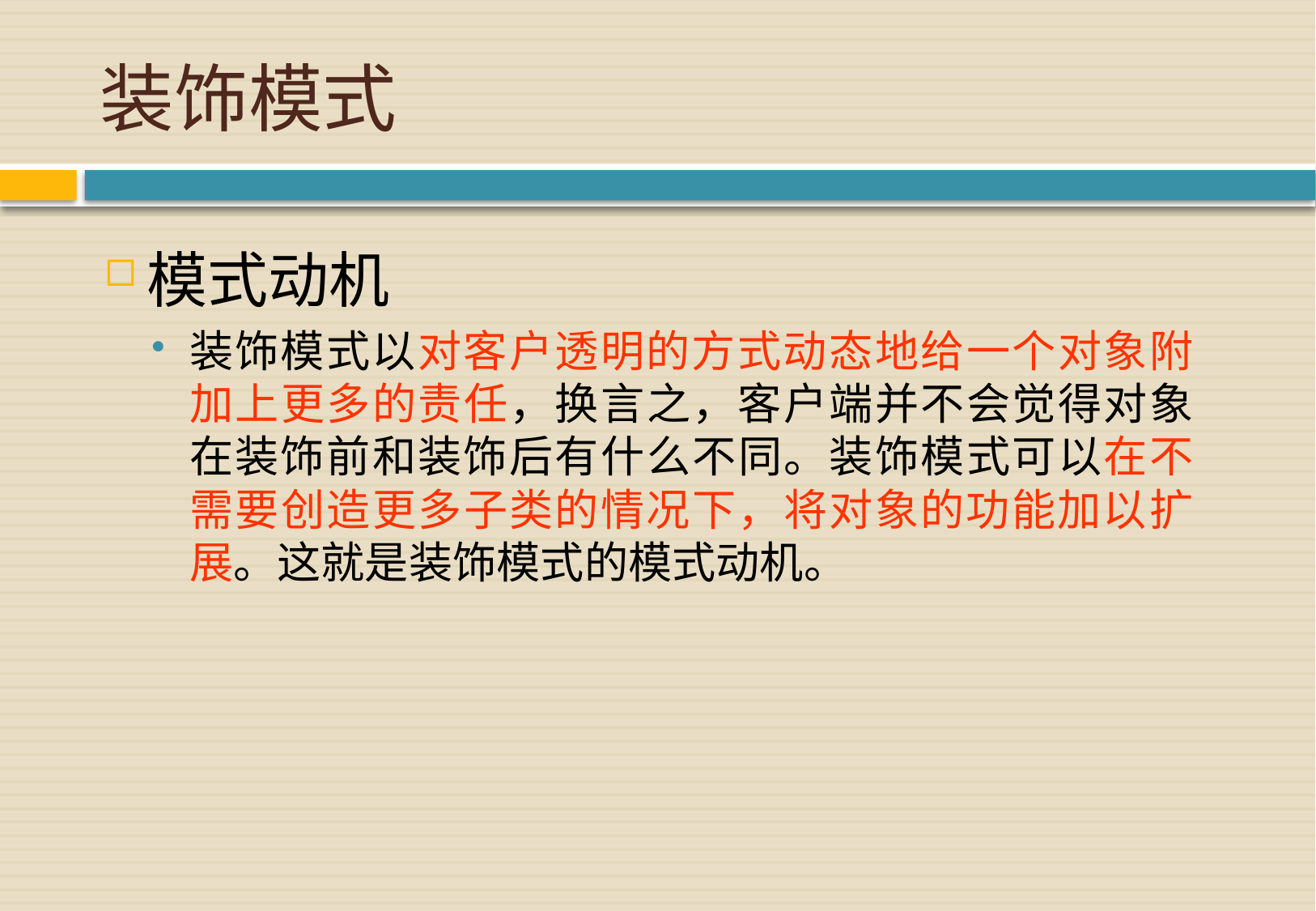

# 装饰模式
模式动机
装饰模式以对客户透明的方式动态地给一个对象附加上更多的责任，换言之，客户端并不会觉得对象在装饰前和装饰后有什么不同。装饰模式可以在不需要创造更多子类的情况下，将对象的功能加以扩展。这就是装饰模式的模式动机。